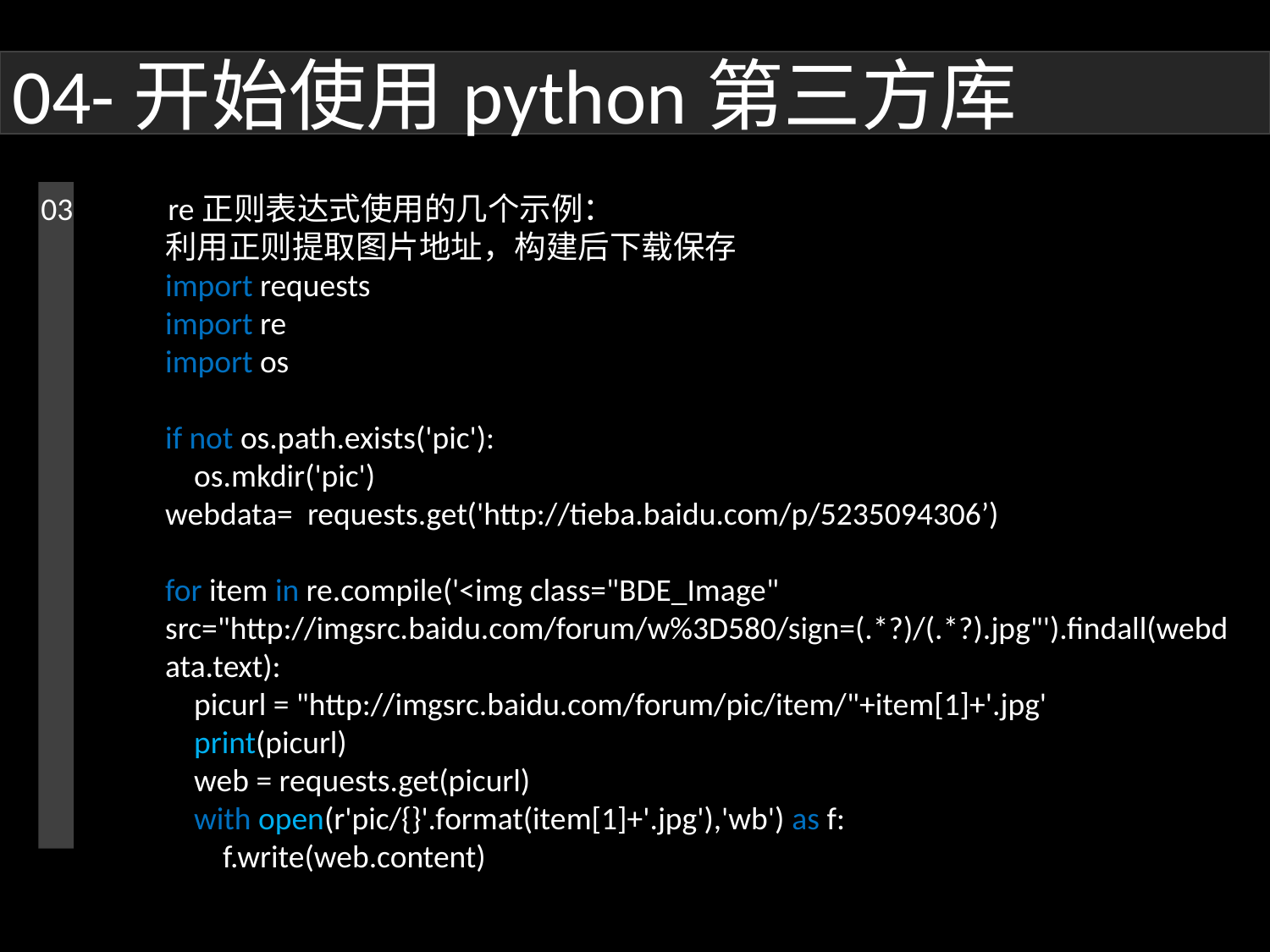

04-开始使用python第三方库
03 	re正则表达式使用的几个示例：
利用正则提取图片地址，构建后下载保存
import requests
import re
import os

if not os.path.exists('pic'):
    os.mkdir('pic')
webdata=  requests.get('http://tieba.baidu.com/p/5235094306’)

for item in re.compile('<img class="BDE_Image" src="http://imgsrc.baidu.com/forum/w%3D580/sign=(.*?)/(.*?).jpg"').findall(webdata.text):
    picurl = "http://imgsrc.baidu.com/forum/pic/item/"+item[1]+'.jpg'
    print(picurl)
    web = requests.get(picurl)
    with open(r'pic/{}'.format(item[1]+'.jpg'),'wb') as f:
        f.write(web.content)